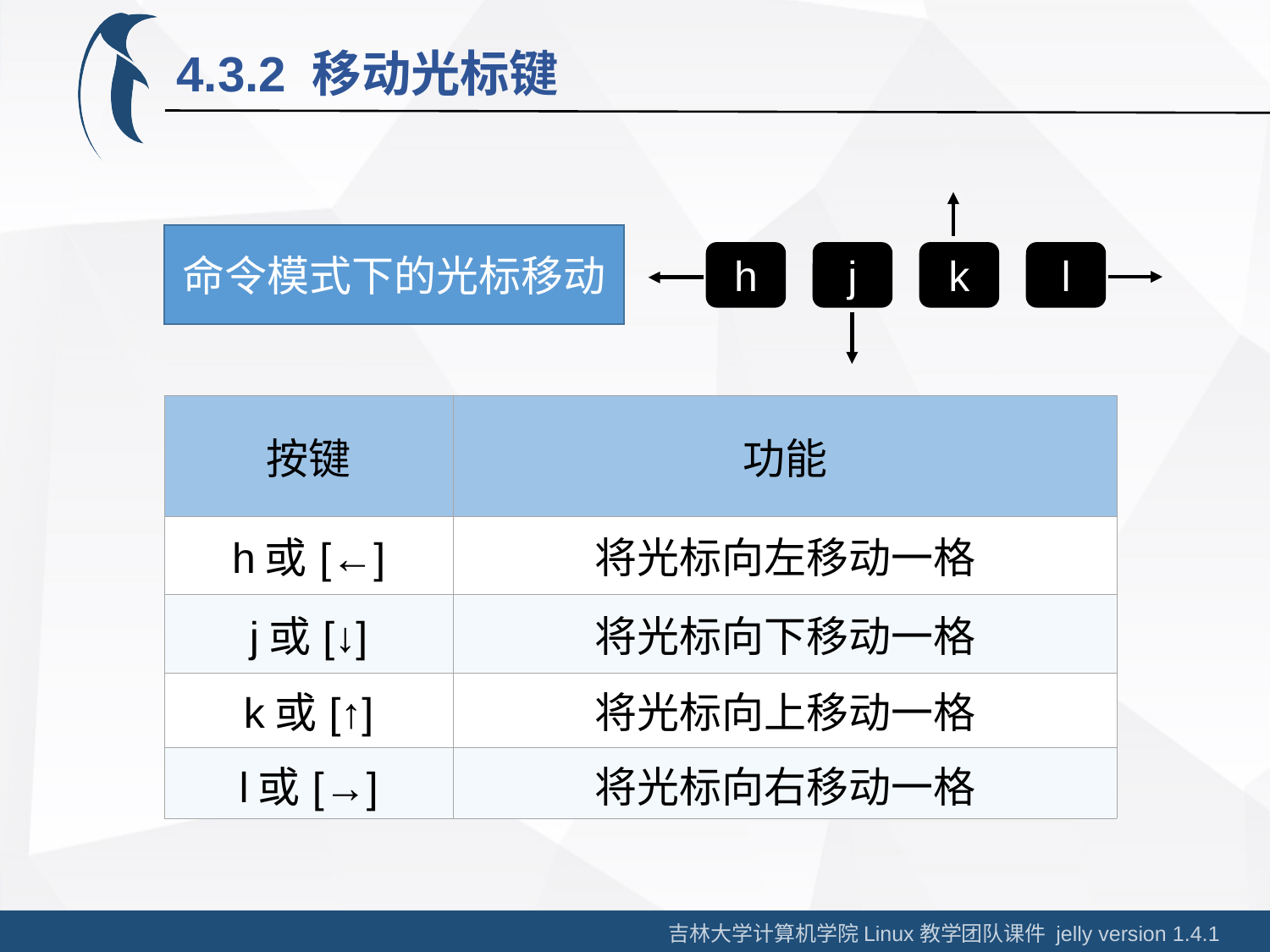

4.3.2 移动光标键
命令模式下的光标移动
h
j
k
l
| 按键 | 功能 |
| --- | --- |
| h或[←] | 将光标向左移动一格 |
| j或[↓] | 将光标向下移动一格 |
| k或[↑] | 将光标向上移动一格 |
| l或[→] | 将光标向右移动一格 |